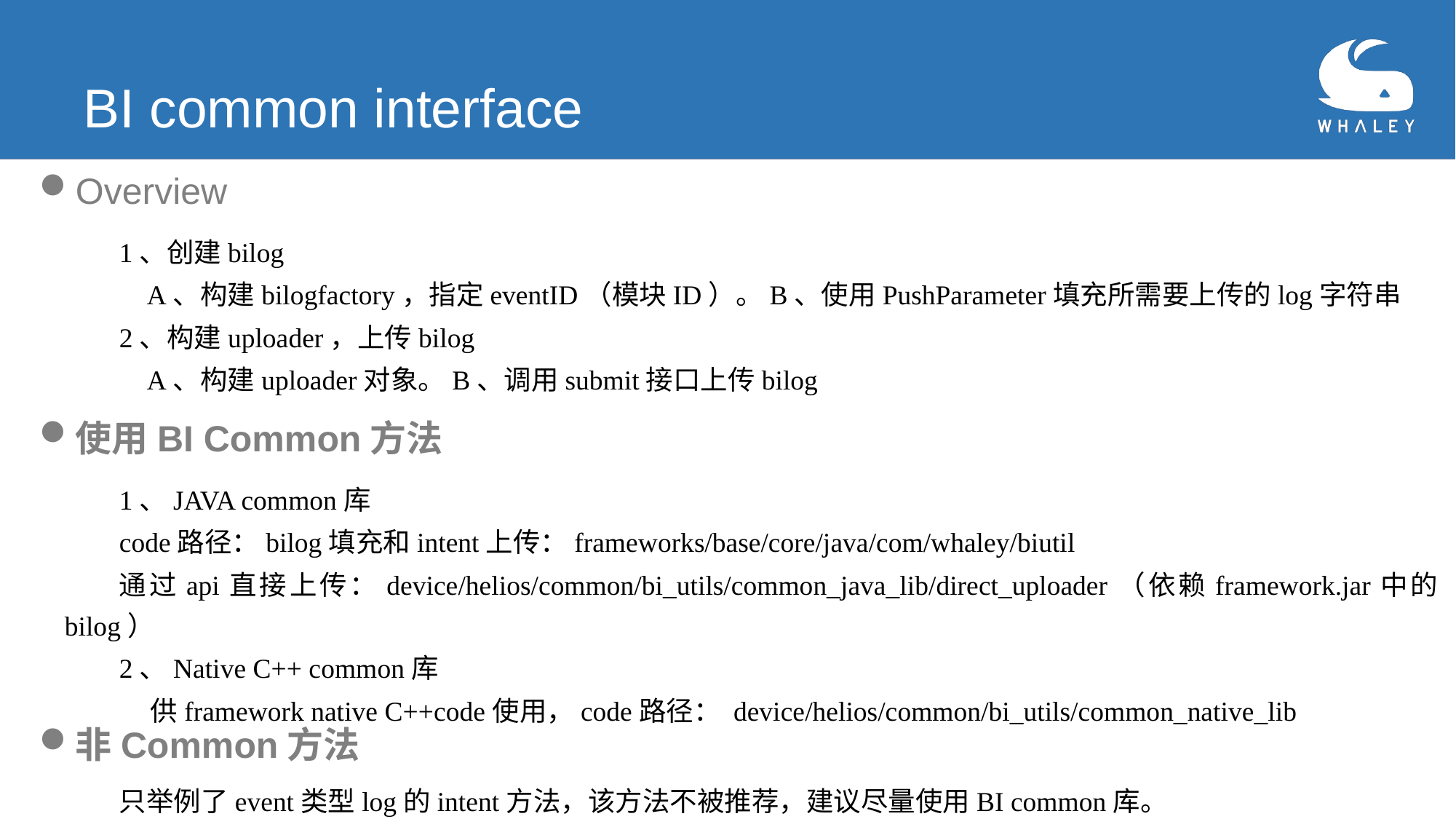

# BI common interface
Overview
1、创建bilog
    A、构建bilogfactory，指定eventID（模块ID）。B、使用PushParameter填充所需要上传的log字符串
2、构建uploader，上传bilog
    A、构建uploader对象。B、调用submit接口上传bilog
使用BI Common方法
1、JAVA common库
code路径：bilog填充和intent上传：frameworks/base/core/java/com/whaley/biutil
通过api直接上传：device/helios/common/bi_utils/common_java_lib/direct_uploader（依赖framework.jar中的bilog）
2、Native C++ common库
    供framework native C++code使用，code路径： device/helios/common/bi_utils/common_native_lib
非Common方法
只举例了event类型log的intent方法，该方法不被推荐，建议尽量使用BI common库。